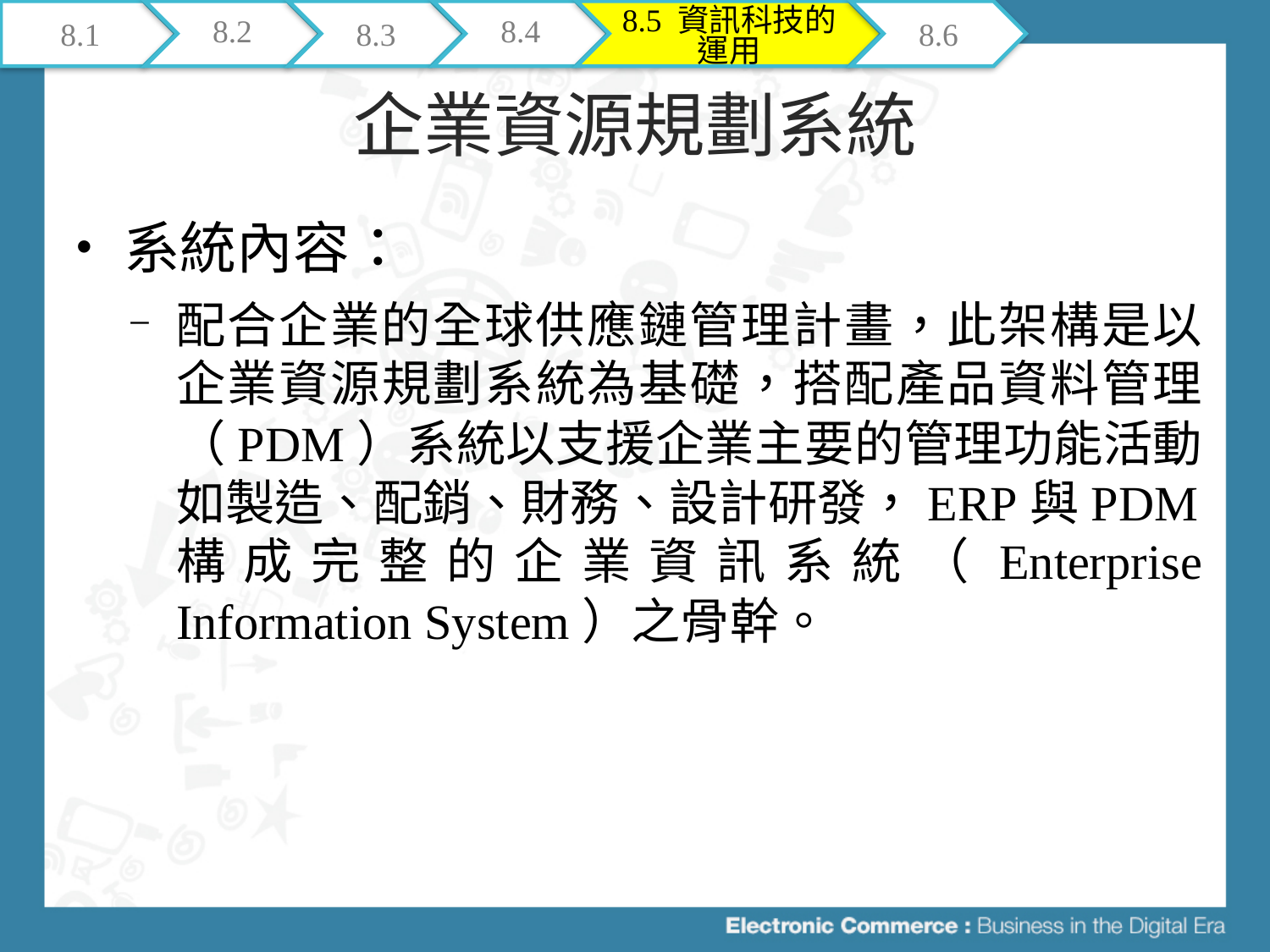

8.1
8.2
8.3
8.4
8.5 資訊科技的運用
8.6
# 企業資源規劃系統
系統內容：
配合企業的全球供應鏈管理計畫，此架構是以企業資源規劃系統為基礎，搭配產品資料管理 （PDM）系統以支援企業主要的管理功能活動如製造、配銷、財務、設計研發，ERP與PDM構成完整的企業資訊系統（Enterprise Information System）之骨幹。